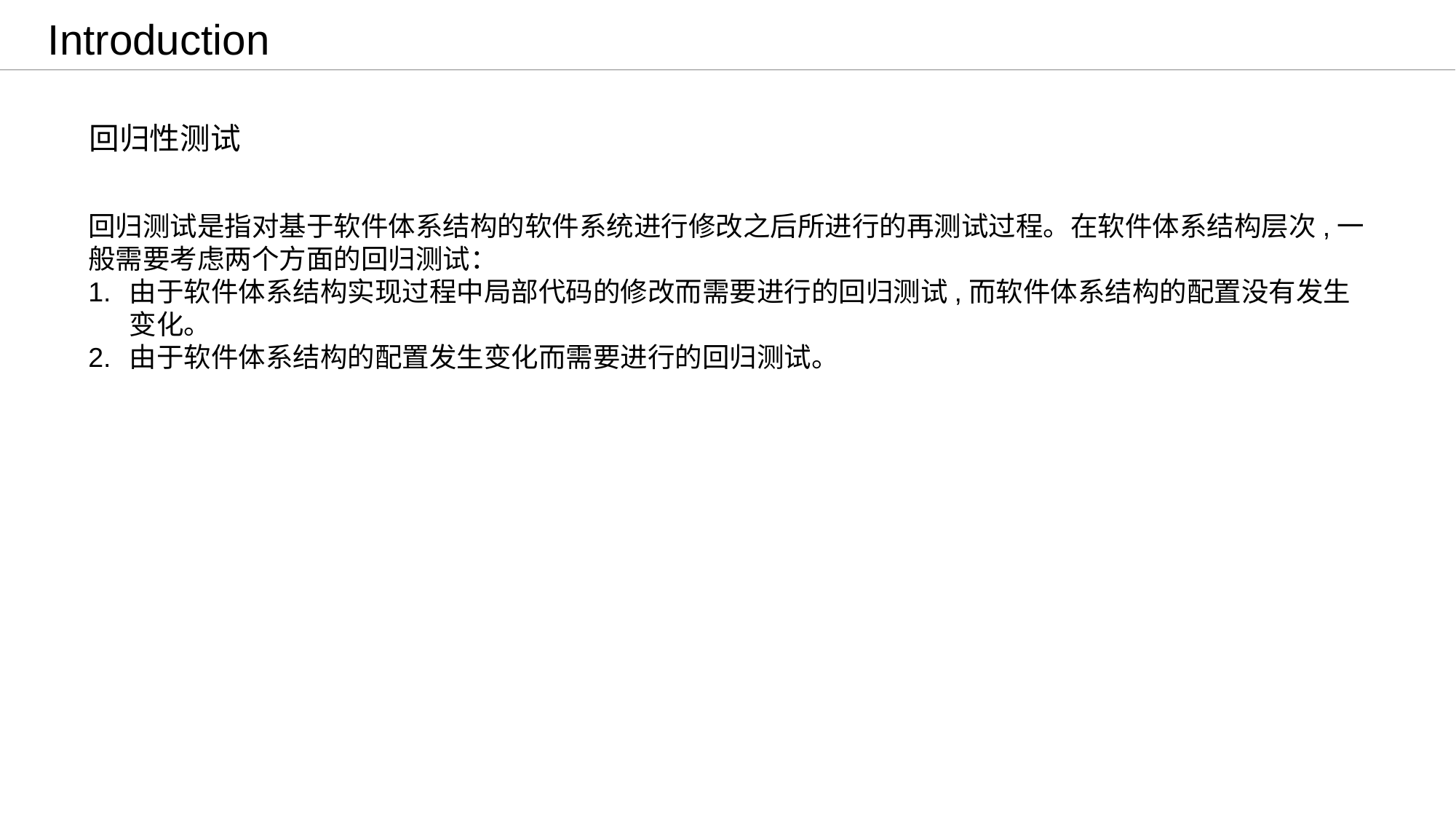

Introduction

回归性测试
回归测试是指对基于软件体系结构的软件系统进行修改之后所进行的再测试过程。在软件体系结构层次,一般需要考虑两个方面的回归测试：
由于软件体系结构实现过程中局部代码的修改而需要进行的回归测试,而软件体系结构的配置没有发生变化。
由于软件体系结构的配置发生变化而需要进行的回归测试。